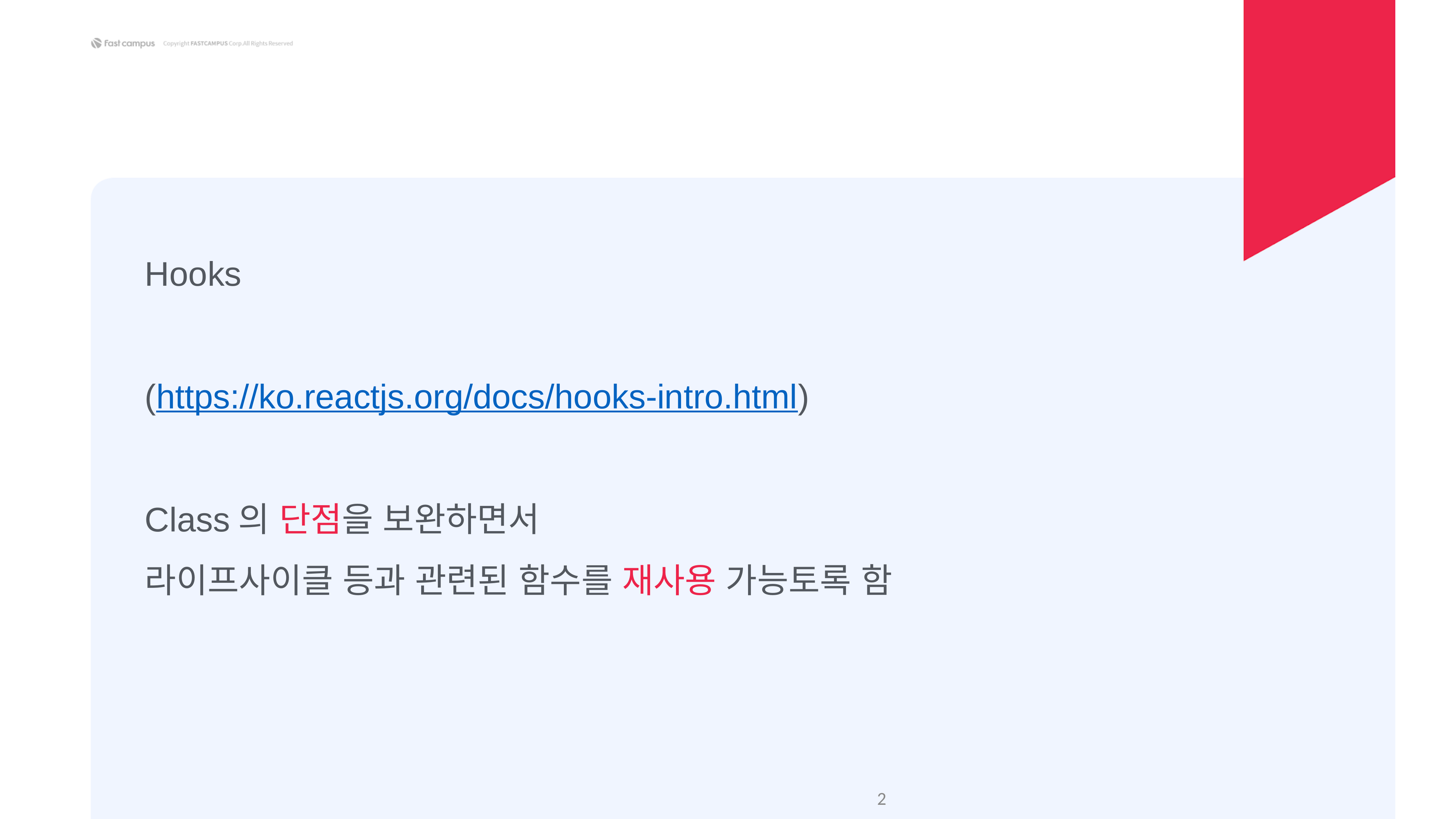

Hooks

(https://ko.reactjs.org/docs/hooks-intro.html)

Class의 단점을 보완하면서
라이프사이클 등과 관련된 함수를 재사용 가능토록 함
2